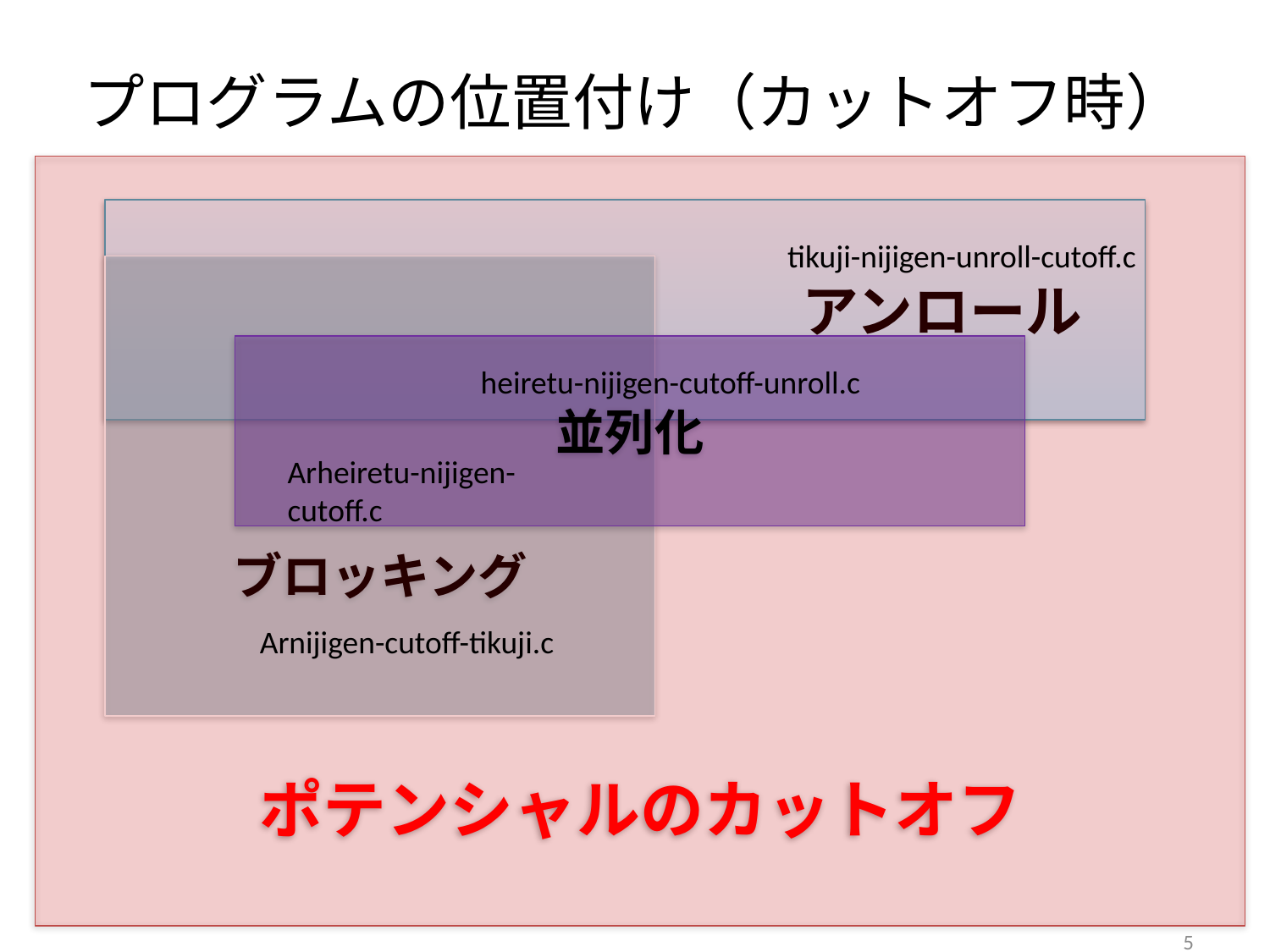

プログラムの位置付け（カットオフ時）

ポテンシャルのカットオフ
					アンロール
tikuji-nijigen-unroll-cutoff.c

ブロッキング
並列化
heiretu-nijigen-cutoff-unroll.c
Arheiretu-nijigen-cutoff.c
Arnijigen-cutoff-tikuji.c
5